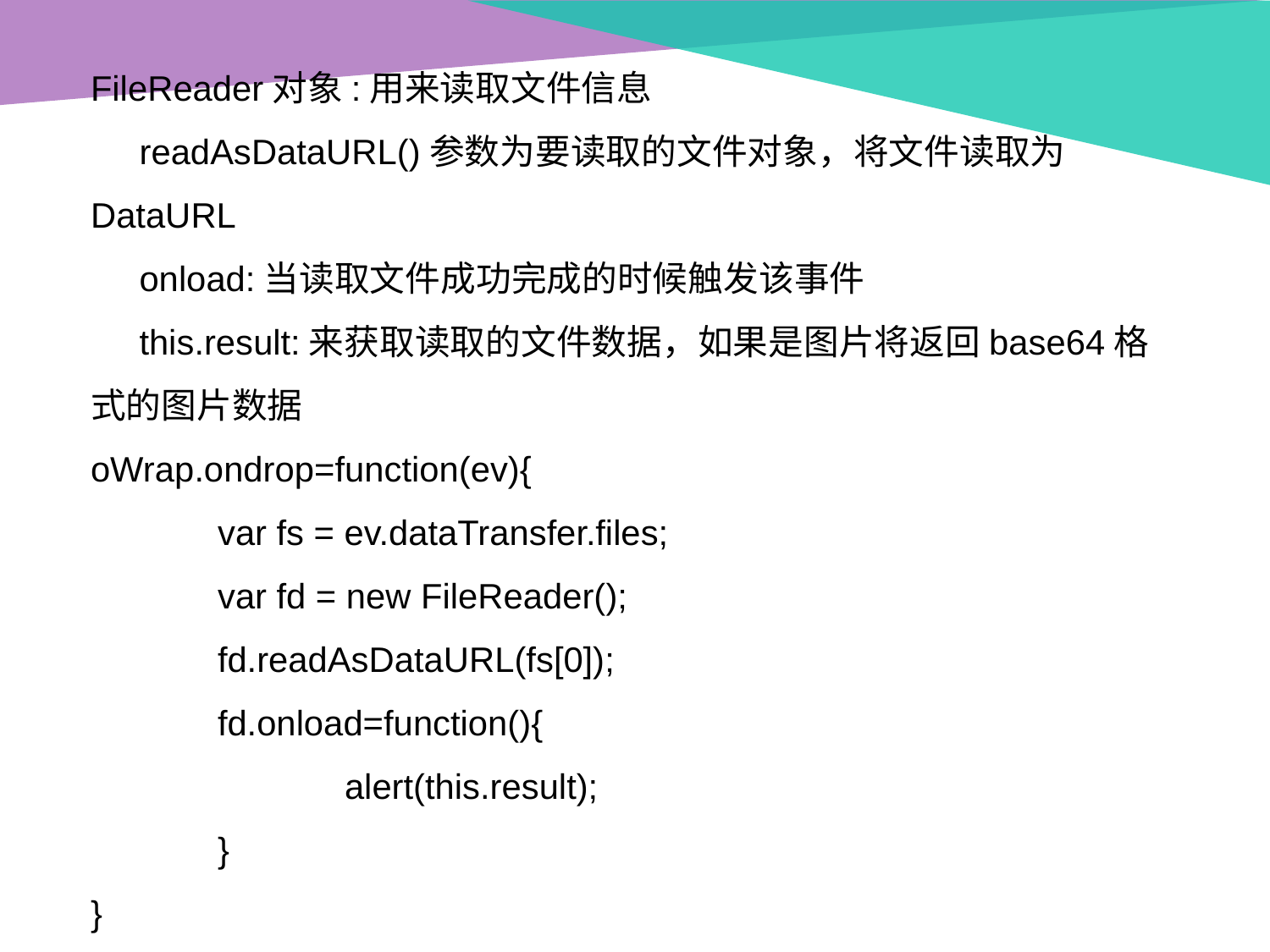

FileReader对象:用来读取文件信息
     readAsDataURL()参数为要读取的文件对象，将文件读取为DataURL
     onload:当读取文件成功完成的时候触发该事件
     this.result:来获取读取的文件数据，如果是图片将返回base64格式的图片数据
oWrap.ondrop=function(ev){
	var fs = ev.dataTransfer.files;
	var fd = new FileReader();
	fd.readAsDataURL(fs[0]);
	fd.onload=function(){
		alert(this.result);
	}
}